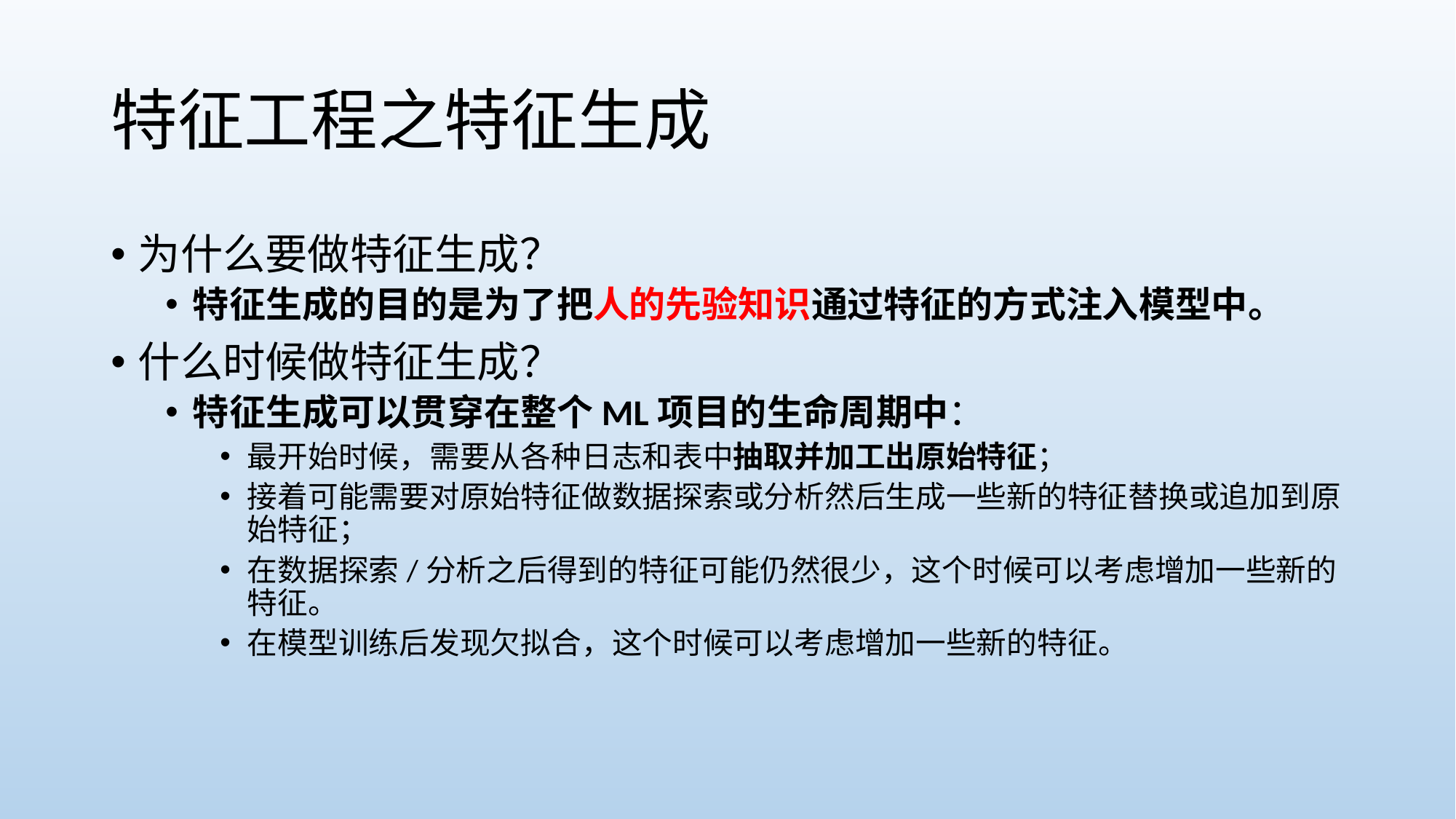

# 特征工程之特征生成
为什么要做特征生成？
特征生成的目的是为了把人的先验知识通过特征的方式注入模型中。
什么时候做特征生成？
特征生成可以贯穿在整个ML项目的生命周期中：
最开始时候，需要从各种日志和表中抽取并加工出原始特征；
接着可能需要对原始特征做数据探索或分析然后生成一些新的特征替换或追加到原始特征；
在数据探索/分析之后得到的特征可能仍然很少，这个时候可以考虑增加一些新的特征。
在模型训练后发现欠拟合，这个时候可以考虑增加一些新的特征。